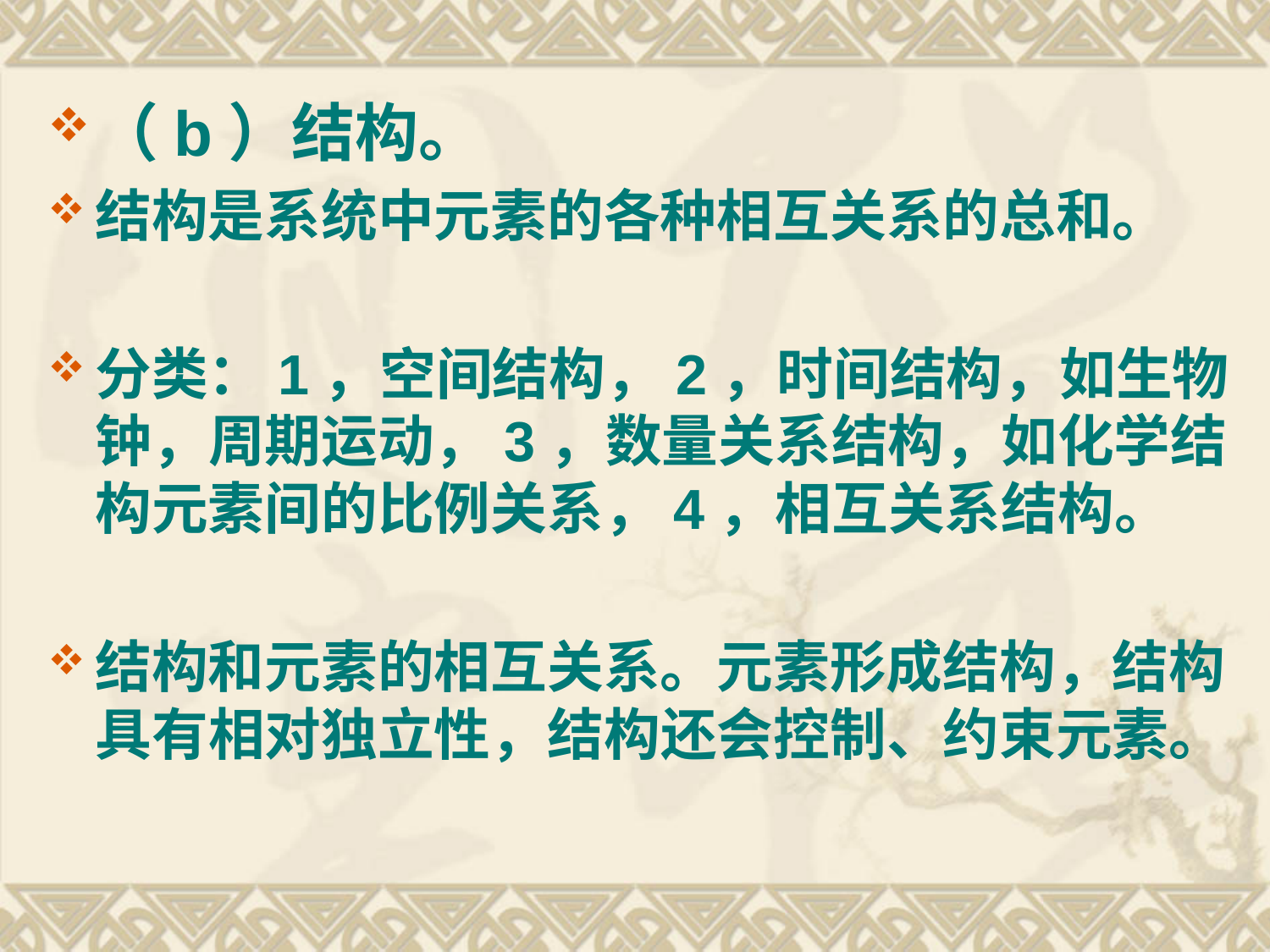

（b）结构。
结构是系统中元素的各种相互关系的总和。

分类：1，空间结构，2，时间结构，如生物钟，周期运动，3，数量关系结构，如化学结构元素间的比例关系，4，相互关系结构。

结构和元素的相互关系。元素形成结构，结构具有相对独立性，结构还会控制、约束元素。